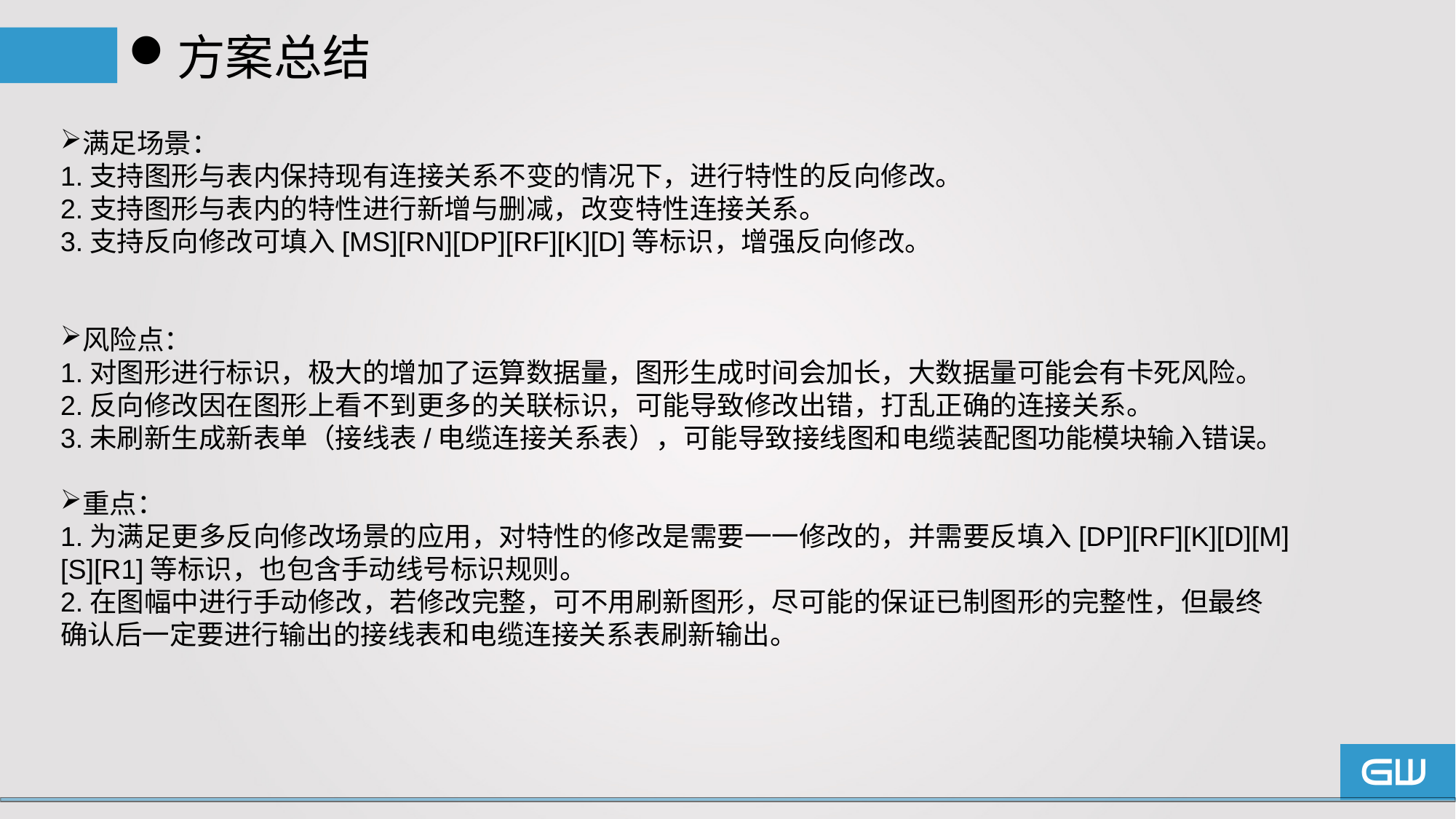

# 方案总结
满足场景：
1.支持图形与表内保持现有连接关系不变的情况下，进行特性的反向修改。
2.支持图形与表内的特性进行新增与删减，改变特性连接关系。
3.支持反向修改可填入[MS][RN][DP][RF][K][D]等标识，增强反向修改。

风险点：
1.对图形进行标识，极大的增加了运算数据量，图形生成时间会加长，大数据量可能会有卡死风险。
2.反向修改因在图形上看不到更多的关联标识，可能导致修改出错，打乱正确的连接关系。
3.未刷新生成新表单（接线表/电缆连接关系表），可能导致接线图和电缆装配图功能模块输入错误。

重点：
1.为满足更多反向修改场景的应用，对特性的修改是需要一一修改的，并需要反填入[DP][RF][K][D][M]
[S][R1]等标识，也包含手动线号标识规则。
2.在图幅中进行手动修改，若修改完整，可不用刷新图形，尽可能的保证已制图形的完整性，但最终
确认后一定要进行输出的接线表和电缆连接关系表刷新输出。